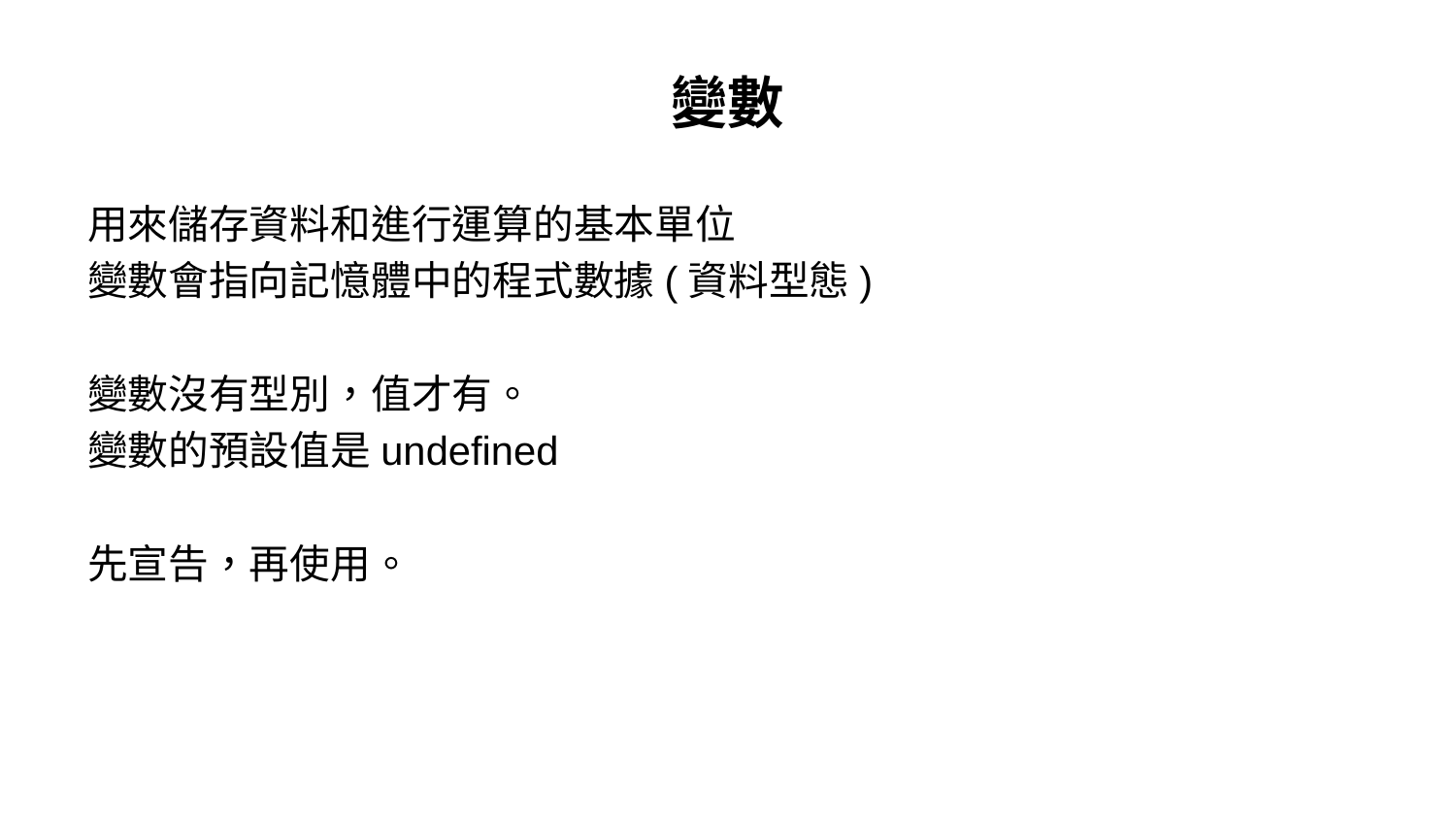

# 變數
用來儲存資料和進行運算的基本單位
變數會指向記憶體中的程式數據(資料型態)

變數沒有型別，值才有。
變數的預設值是undefined

先宣告，再使用。